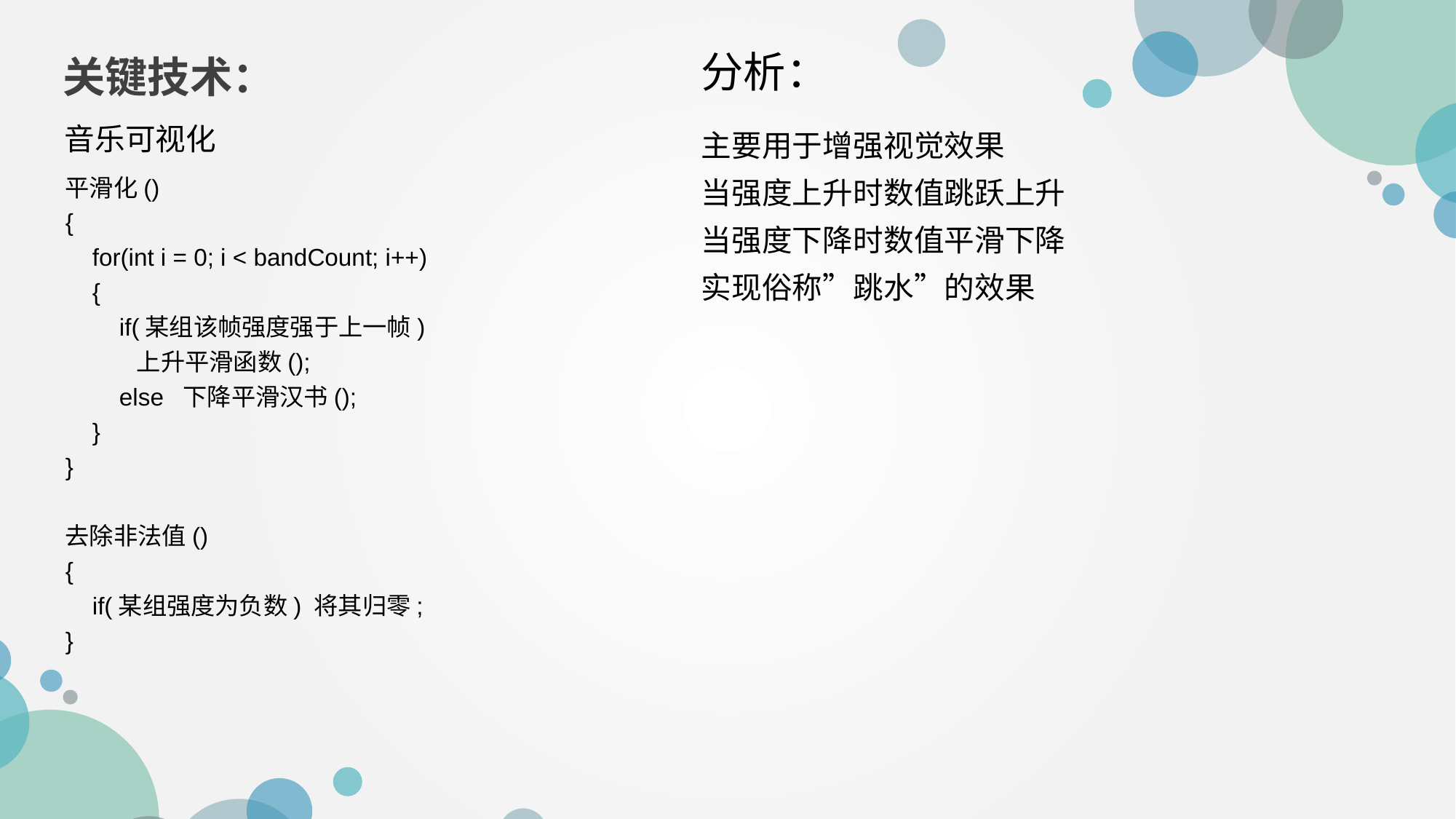

关键技术：

分析：
音乐可视化
主要用于增强视觉效果
当强度上升时数值跳跃上升
当强度下降时数值平滑下降
实现俗称”跳水”的效果
平滑化()
{
    for(int i = 0; i < bandCount; i++)
    {
        if(某组该帧强度强于上一帧)
            上升平滑函数();
        else  下降平滑汉书();
    }
}

去除非法值()
{
    if(某组强度为负数) 将其归零;
}